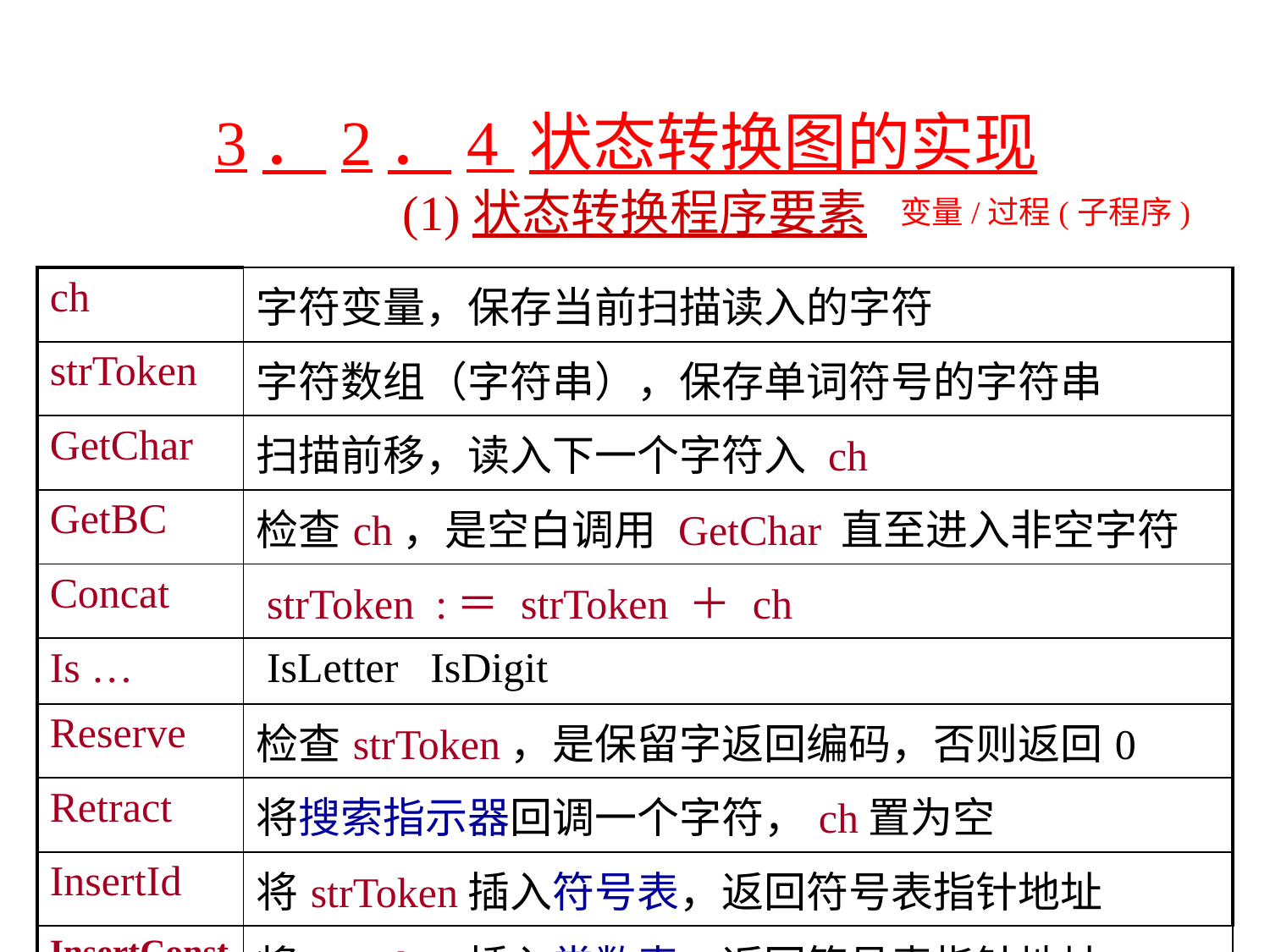

# 3．2．4 状态转换图的实现 (1)状态转换程序要素
变量/过程(子程序)
| ch | 字符变量，保存当前扫描读入的字符 |
| --- | --- |
| strToken | 字符数组（字符串），保存单词符号的字符串 |
| GetChar | 扫描前移，读入下一个字符入 ch |
| GetBC | 检查ch，是空白调用 GetChar 直至进入非空字符 |
| Concat | strToken :＝ strToken ＋ ch |
| Is … | IsLetter IsDigit |
| Reserve | 检查strToken，是保留字返回编码，否则返回0 |
| Retract | 将搜索指示器回调一个字符，ch置为空 |
| InsertId | 将strToken插入符号表，返回符号表指针地址 |
| InsertConst | 将strToken插入常数表，返回符号表指针地址 |